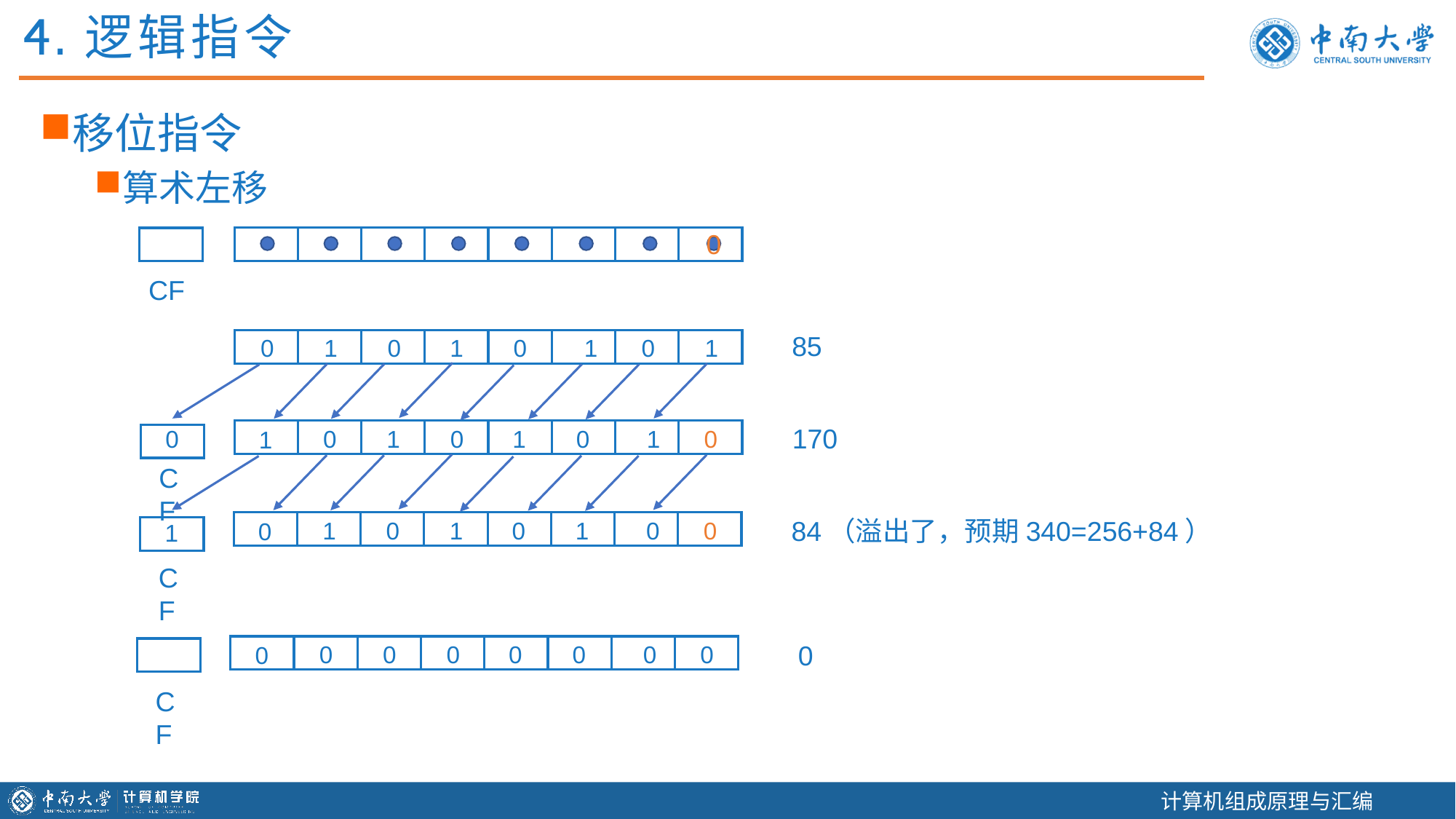

4.逻辑指令
移位指令
算术左移
0

CF
85
0
1
0
1
0
1
0
1

170
0
0
1
0
1
0
1
0
1

CF
84（溢出了，预期340=256+84）
1
0
1
0
1
0
0
0

1

CF
0
0
0
0
0
0
0
0
0

CF
46